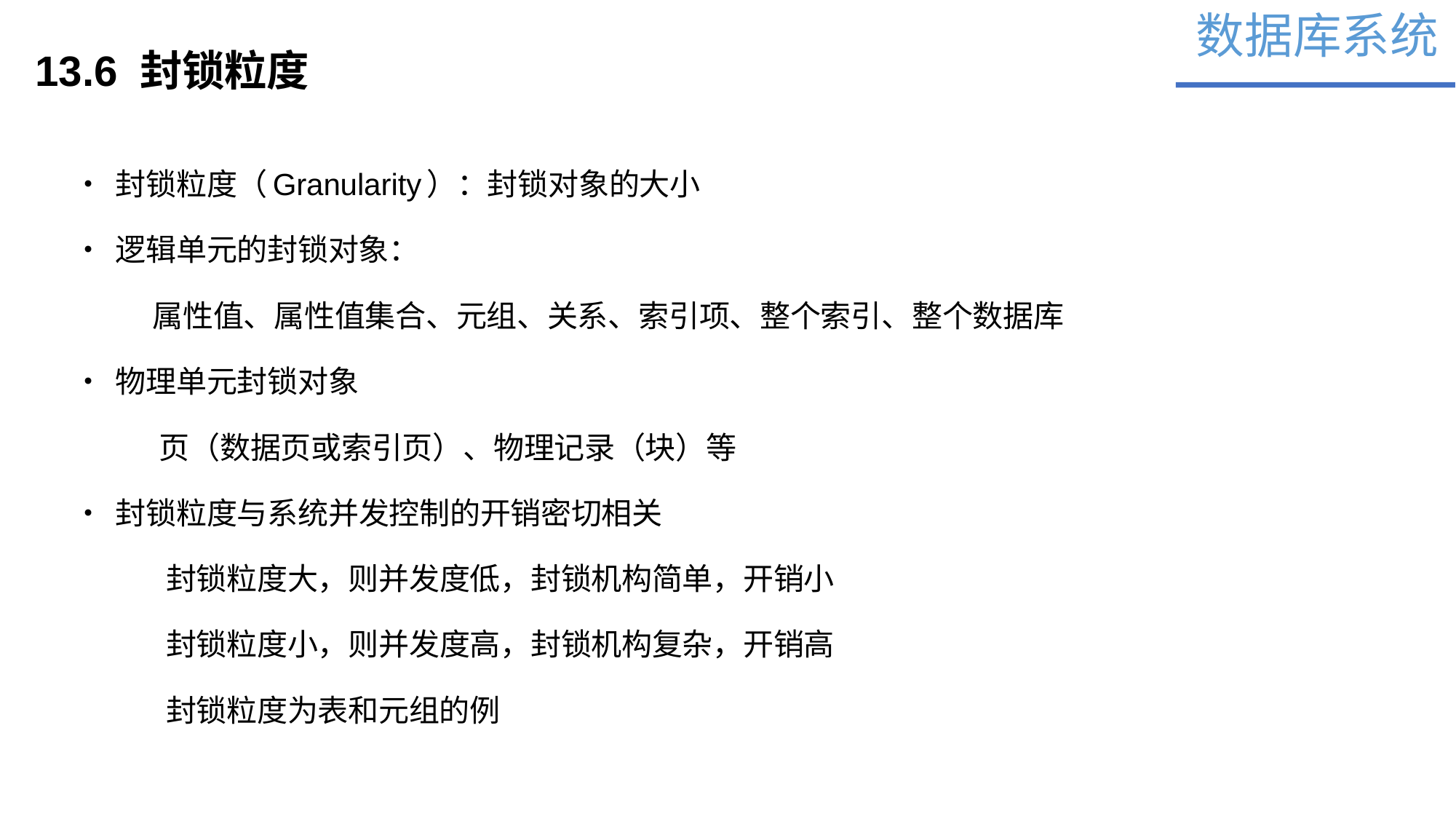

数据库系统
13.6 封锁粒度

• 封锁粒度（Granularity）：封锁对象的大小
• 逻辑单元的封锁对象：
           属性值、属性值集合、元组、关系、索引项、整个索引、整个数据库
• 物理单元封锁对象
            页（数据页或索引页）、物理记录（块）等
• 封锁粒度与系统并发控制的开销密切相关
             封锁粒度大，则并发度低，封锁机构简单，开销小
             封锁粒度小，则并发度高，封锁机构复杂，开销高
             封锁粒度为表和元组的例